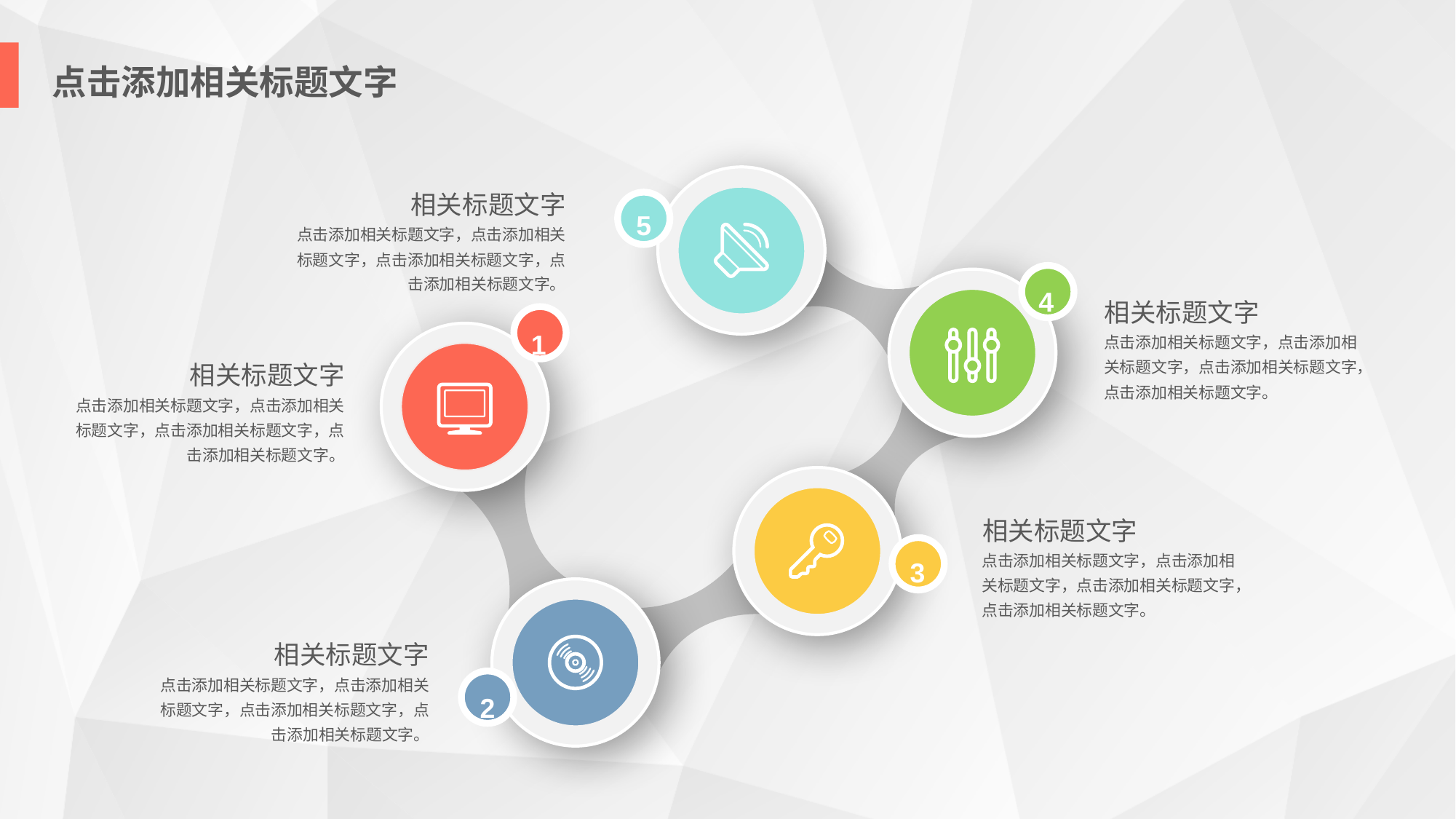

点击添加相关标题文字

5

相关标题文字
点击添加相关标题文字，点击添加相关标题文字，点击添加相关标题文字，点击添加相关标题文字。

4

相关标题文字
点击添加相关标题文字，点击添加相关标题文字，点击添加相关标题文字，点击添加相关标题文字。

1

相关标题文字
点击添加相关标题文字，点击添加相关标题文字，点击添加相关标题文字，点击添加相关标题文字。

3

相关标题文字
点击添加相关标题文字，点击添加相关标题文字，点击添加相关标题文字，点击添加相关标题文字。

2
相关标题文字
点击添加相关标题文字，点击添加相关标题文字，点击添加相关标题文字，点击添加相关标题文字。